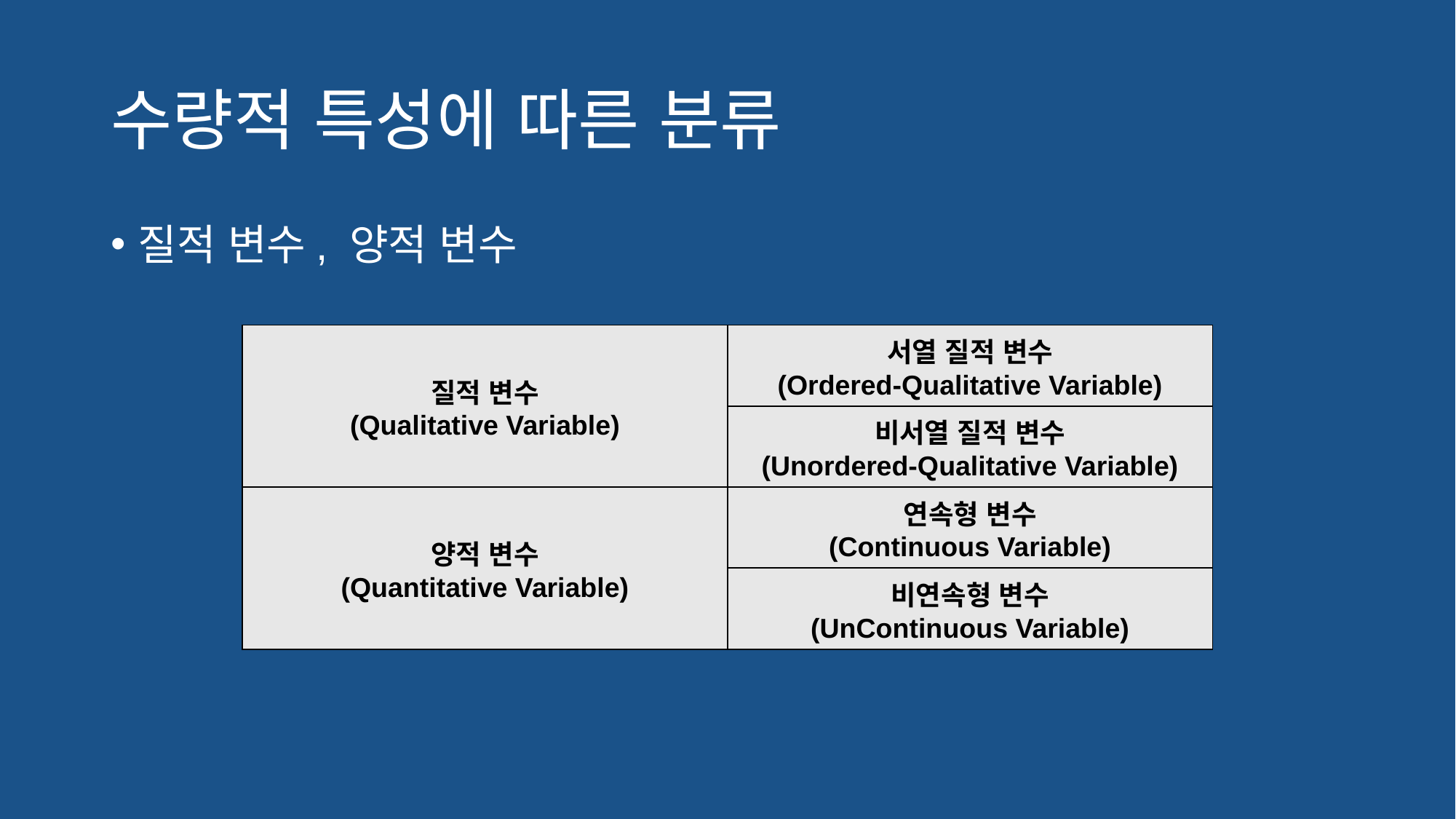

# 수량적 특성에 따른 분류
질적 변수, 양적 변수
| 질적 변수 (Qualitative Variable) | 서열 질적 변수 (Ordered-Qualitative Variable) |
| --- | --- |
|  | 비서열 질적 변수 (Unordered-Qualitative Variable) |
| 양적 변수 (Quantitative Variable) | 연속형 변수 (Continuous Variable) |
|  | 비연속형 변수 (UnContinuous Variable) |